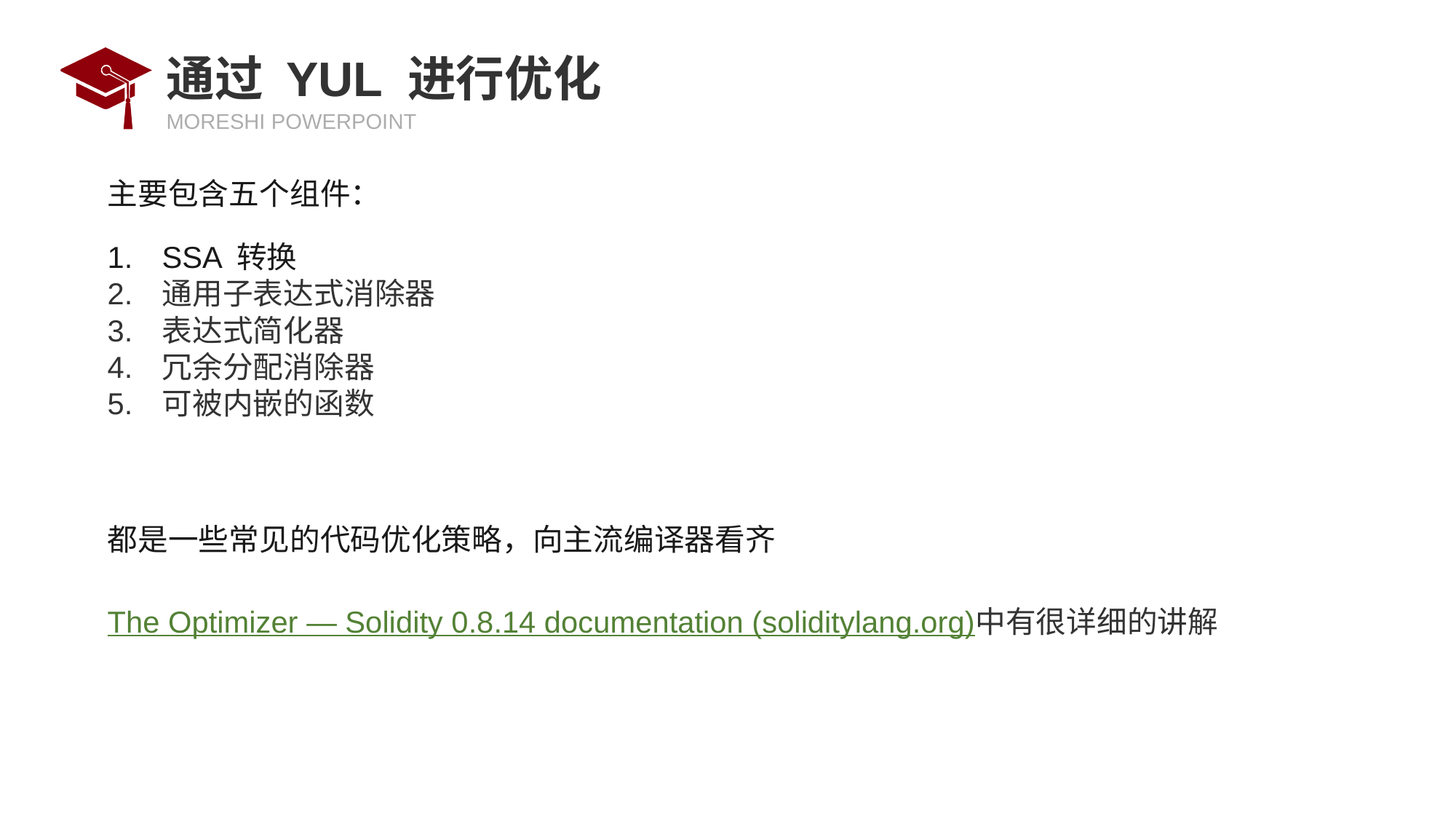

# 通过 YUL 进行优化
主要包含五个组件：
SSA 转换
通用子表达式消除器
表达式简化器
冗余分配消除器
可被内嵌的函数

都是一些常见的代码优化策略，向主流编译器看齐
The Optimizer — Solidity 0.8.14 documentation (soliditylang.org)中有很详细的讲解